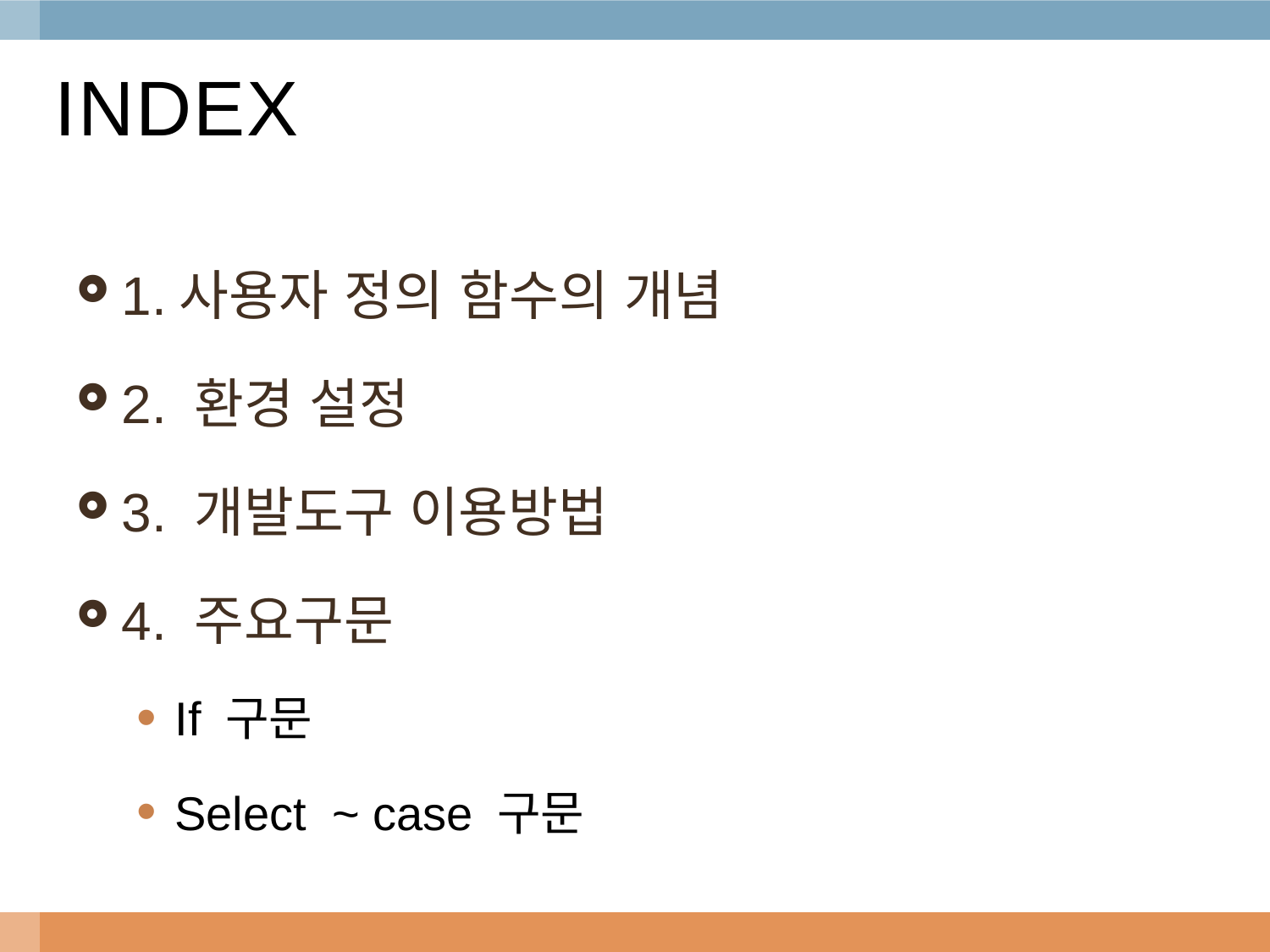

# INDEX
1.사용자 정의 함수의 개념
2. 환경 설정
3. 개발도구 이용방법
4. 주요구문
If 구문
Select  ~ case 구문